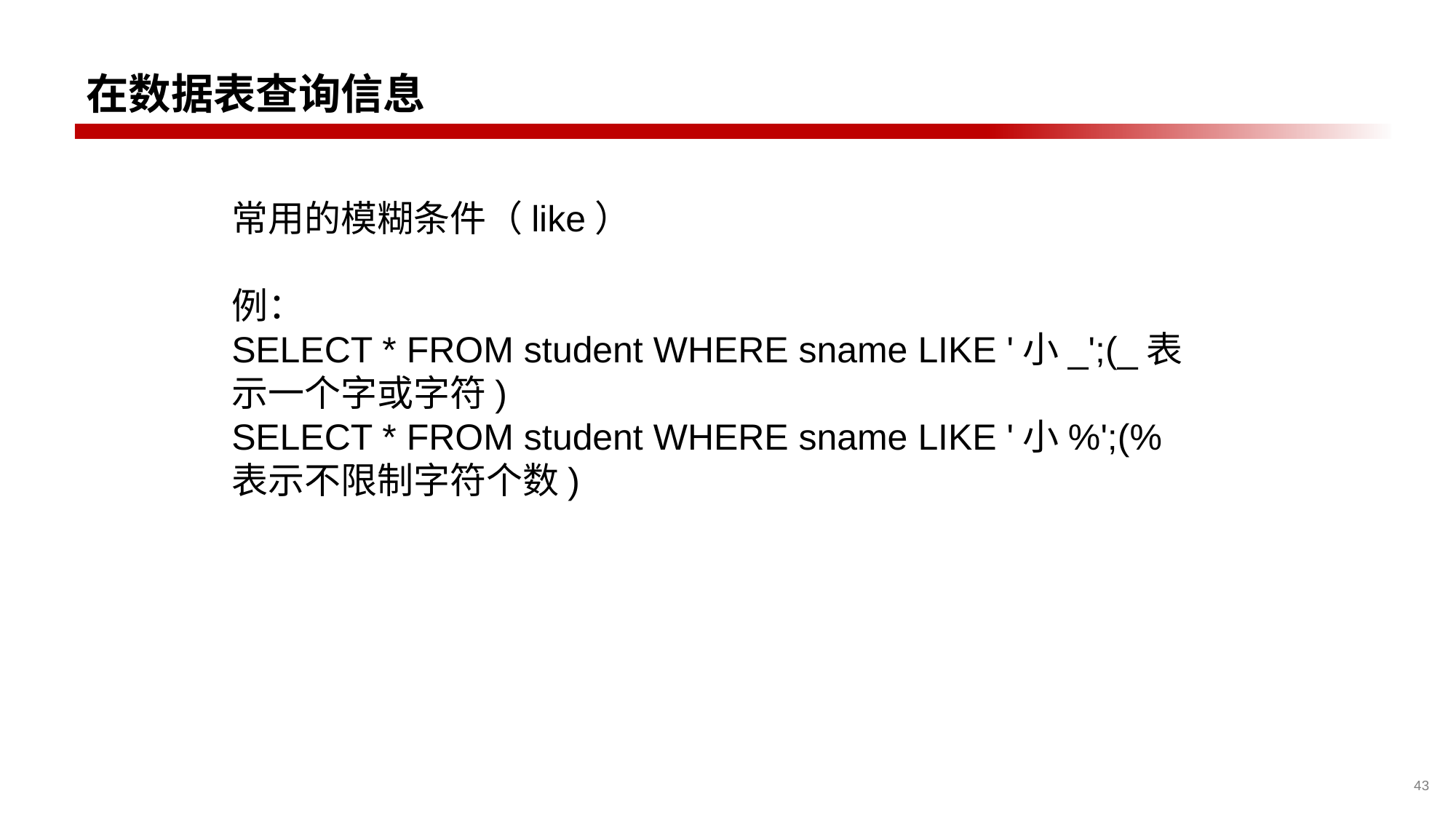

在数据表查询信息

常用的模糊条件（like）

例：
SELECT * FROM student WHERE sname LIKE '小_';(_表示一个字或字符)
SELECT * FROM student WHERE sname LIKE '小%';(%表示不限制字符个数)
43